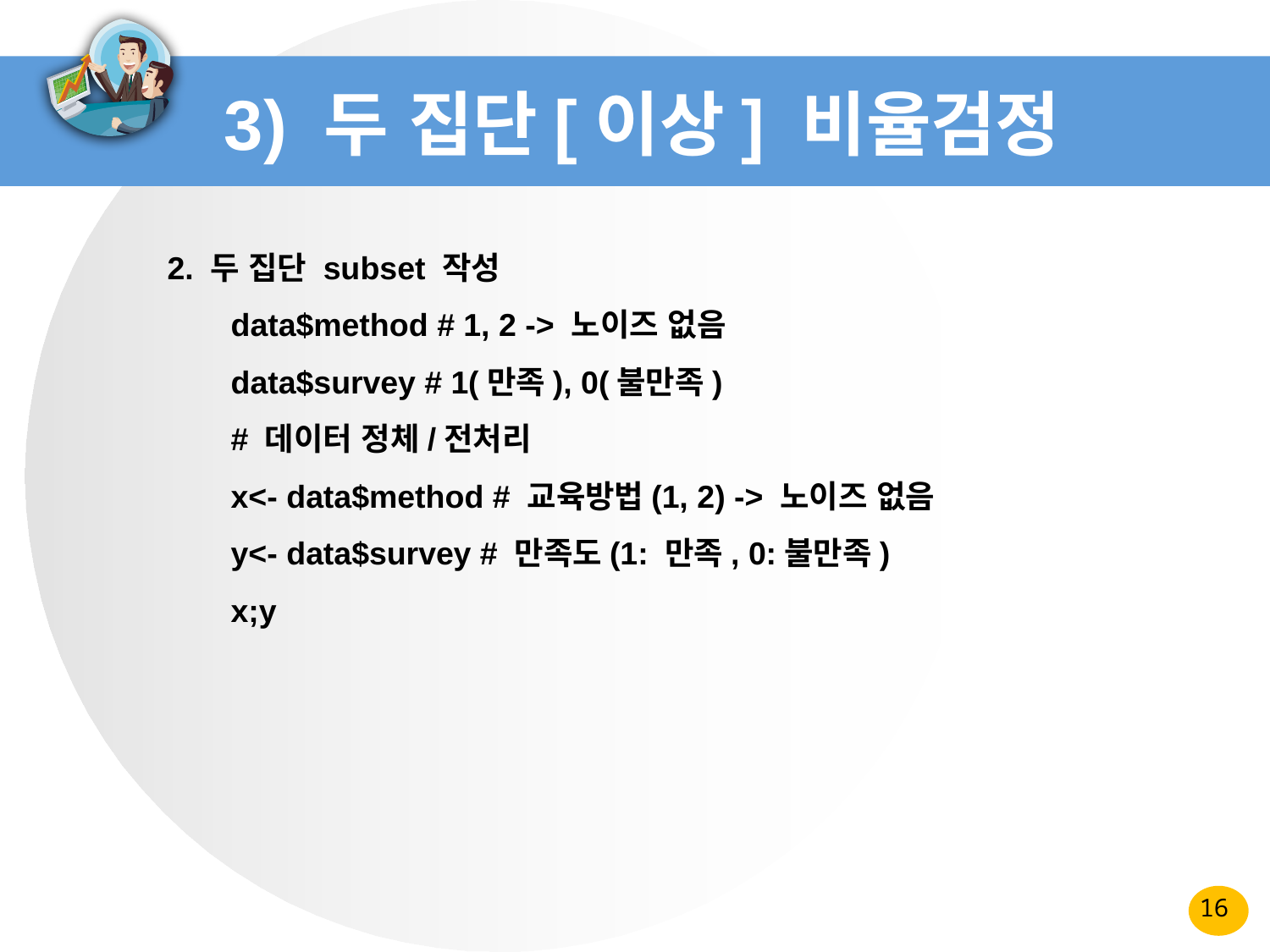

# 3) 두 집단[이상] 비율검정
2. 두 집단 subset 작성
data$method # 1, 2 -> 노이즈 없음
data$survey # 1(만족), 0(불만족)
# 데이터 정체/전처리
x<- data$method # 교육방법(1, 2) -> 노이즈 없음
y<- data$survey # 만족도(1: 만족, 0:불만족)
x;y
16